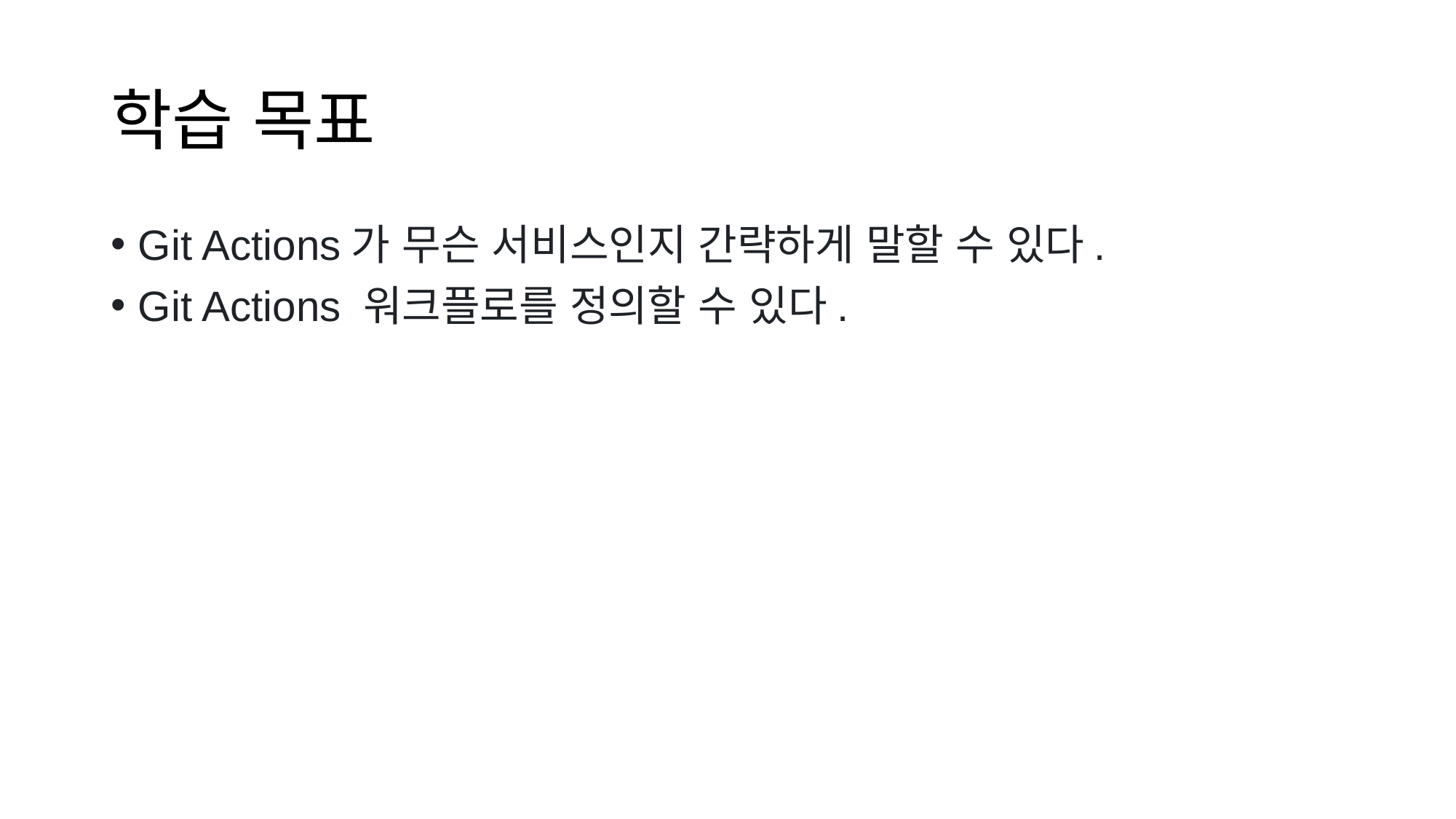

# 학습 목표
Git Actions가 무슨 서비스인지 간략하게 말할 수 있다.
Git Actions 워크플로를 정의할 수 있다.